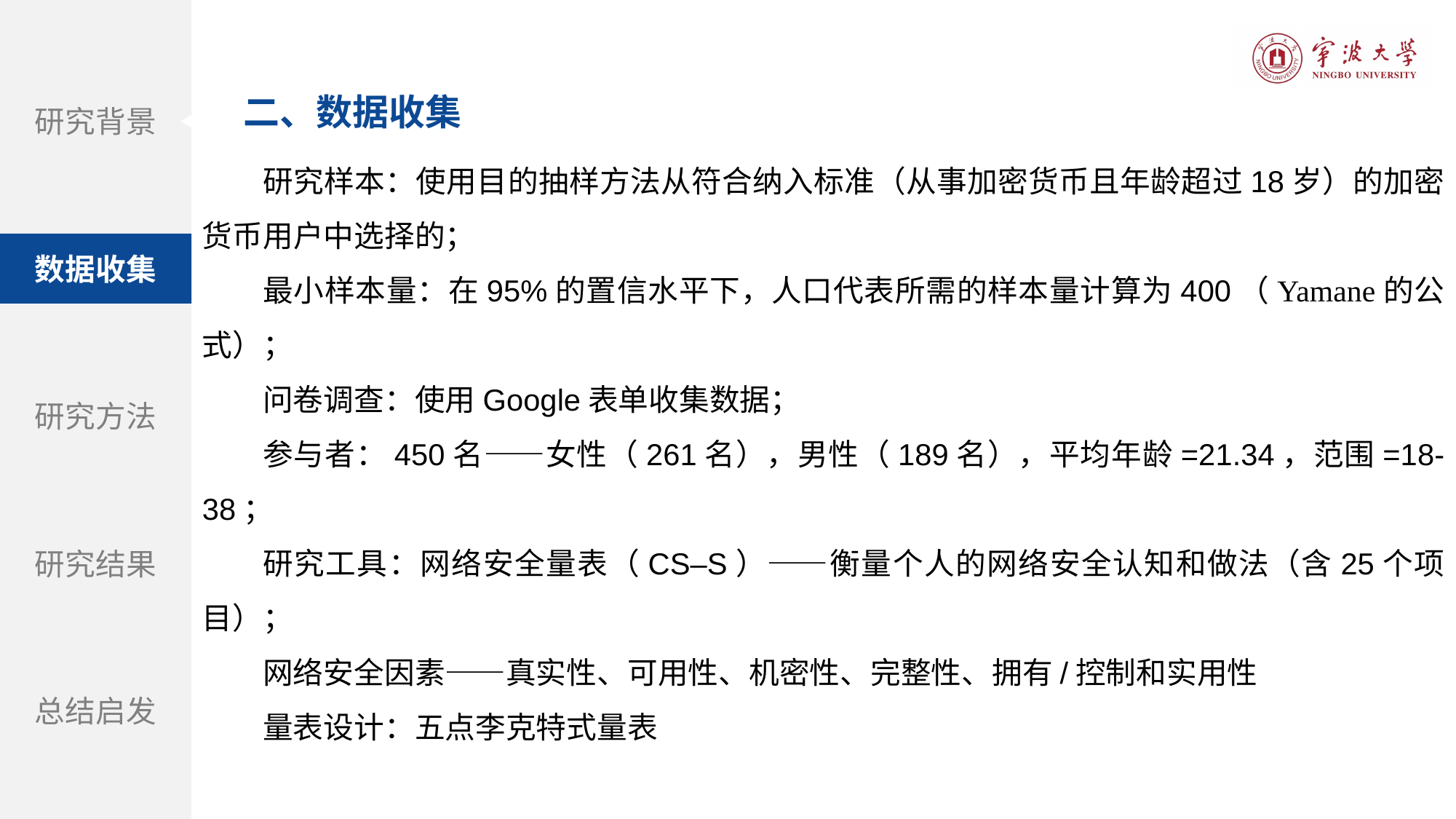

二、数据收集
研究背景

数据收集
研究方法
研究结果
总结启发
研究样本：使用目的抽样方法从符合纳入标准（从事加密货币且年龄超过18岁）的加密货币用户中选择的；
最小样本量：在95%的置信水平下，人口代表所需的样本量计算为400（Yamane的公式）；
问卷调查：使用Google表单收集数据；
参与者：450名——女性（261名），男性（189名），平均年龄=21.34，范围=18-38；
研究工具：网络安全量表（CS–S）——衡量个人的网络安全认知和做法（含25个项目）；
网络安全因素——真实性、可用性、机密性、完整性、拥有/控制和实用性
量表设计：五点李克特式量表
题目：自动驾驶汽车和街道设计：使用虚拟现实实验探索中央分隔带在提高行人过街安全性方面的作用
期刊：Accident Analysis and Prevention